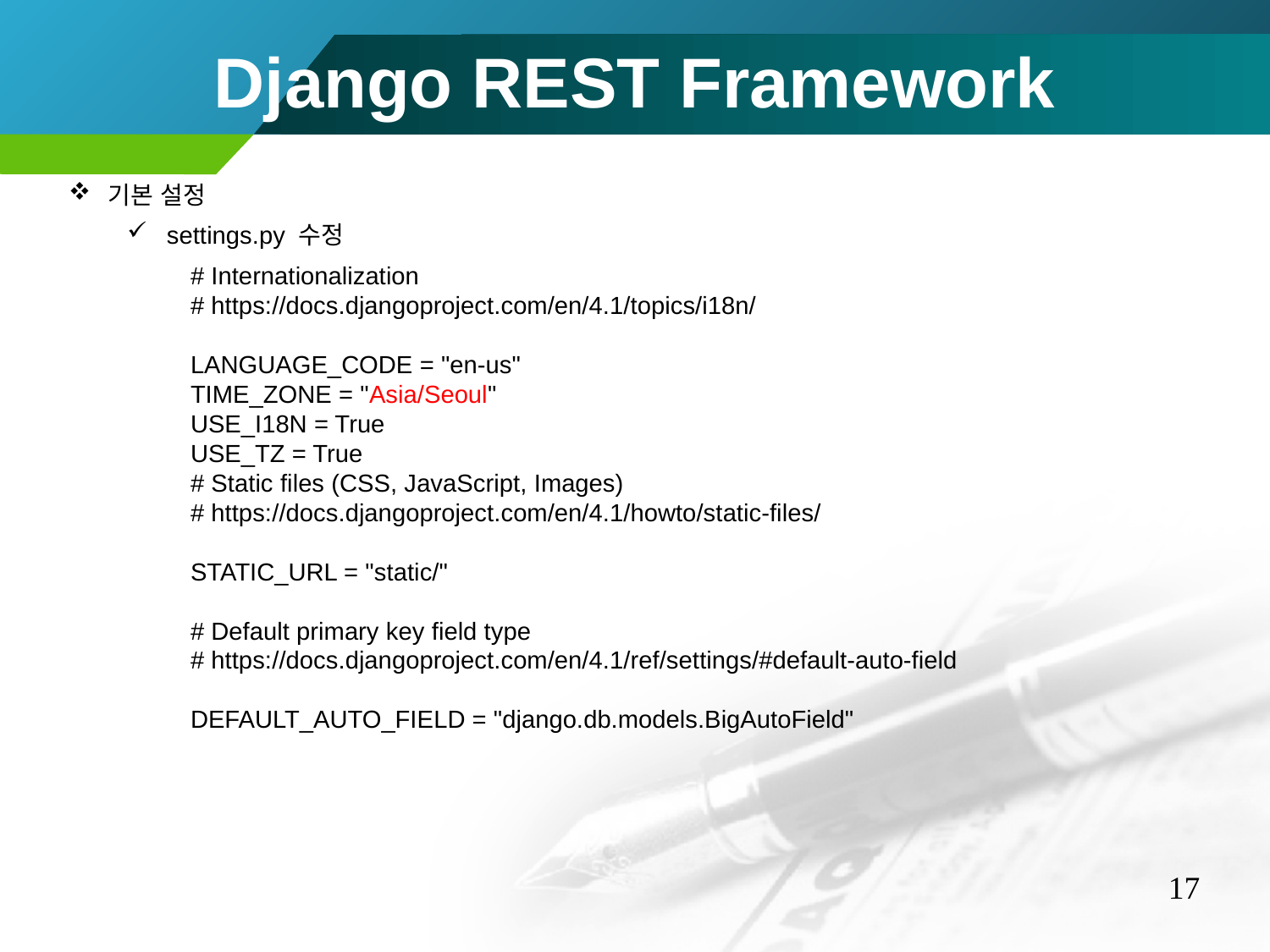

Django REST Framework
기본 설정
settings.py 수정
# Internationalization
# https://docs.djangoproject.com/en/4.1/topics/i18n/

LANGUAGE_CODE = "en-us"
TIME_ZONE = "Asia/Seoul"
USE_I18N = True
USE_TZ = True
# Static files (CSS, JavaScript, Images)
# https://docs.djangoproject.com/en/4.1/howto/static-files/

STATIC_URL = "static/"

# Default primary key field type
# https://docs.djangoproject.com/en/4.1/ref/settings/#default-auto-field

DEFAULT_AUTO_FIELD = "django.db.models.BigAutoField"

17